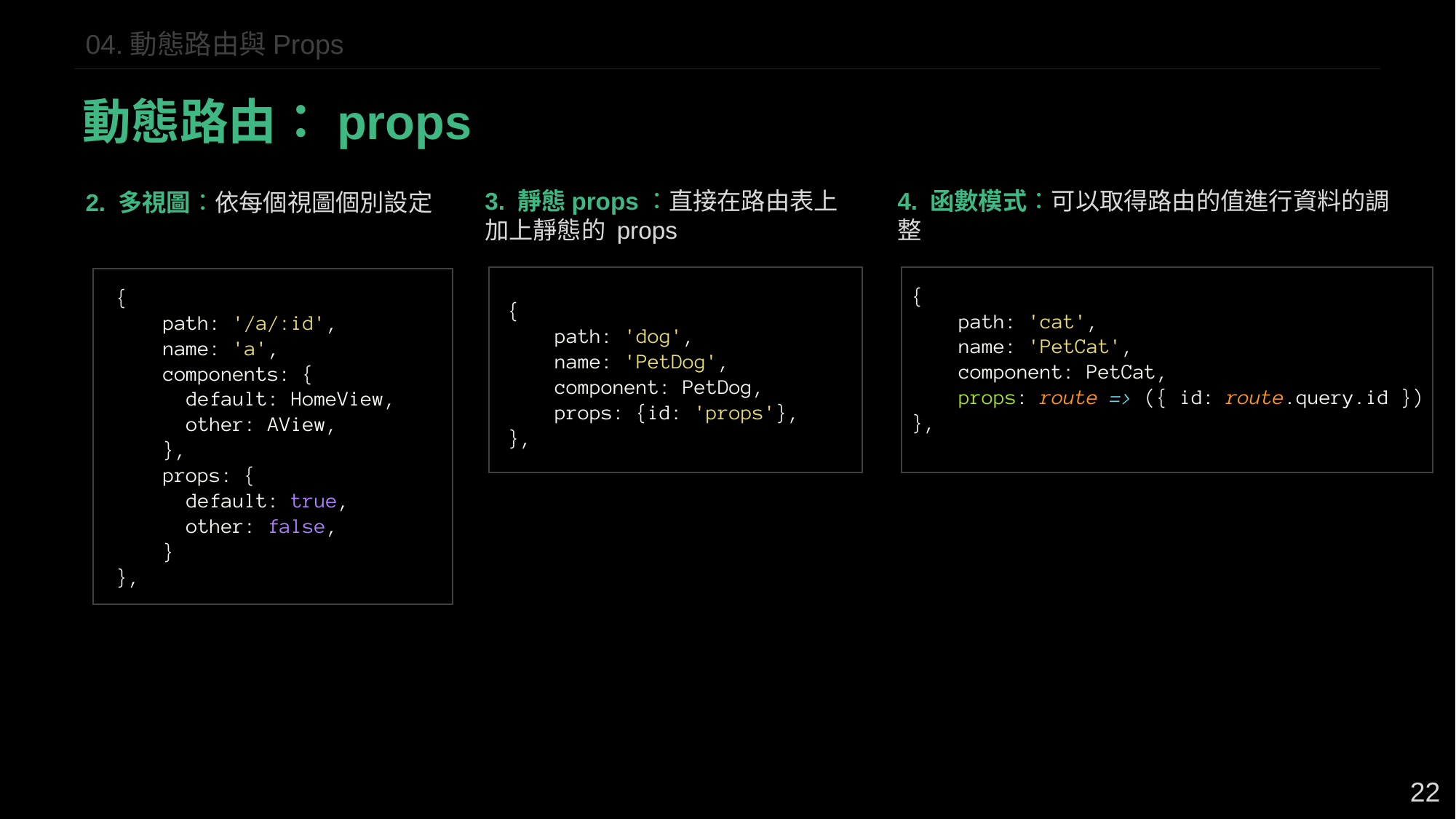

04.動態路由與Props
動態路由：props
3. 靜態props：直接在路由表上加上靜態的 props
4. 函數模式：可以取得路由的值進行資料的調整
2. 多視圖：依每個視圖個別設定

{
    path: 'cat',
    name: 'PetCat',
    component: PetCat,
    props: route => ({ id: route.query.id })
},
{
    path: '/a/:id',
    name: 'a',
    components: {
      default: HomeView,
      other: AView,
    },
    props: {
      default: true,
      other: false,
    }
},
{
    path: 'dog',
    name: 'PetDog',
    component: PetDog,
    props: {id: 'props'},
},